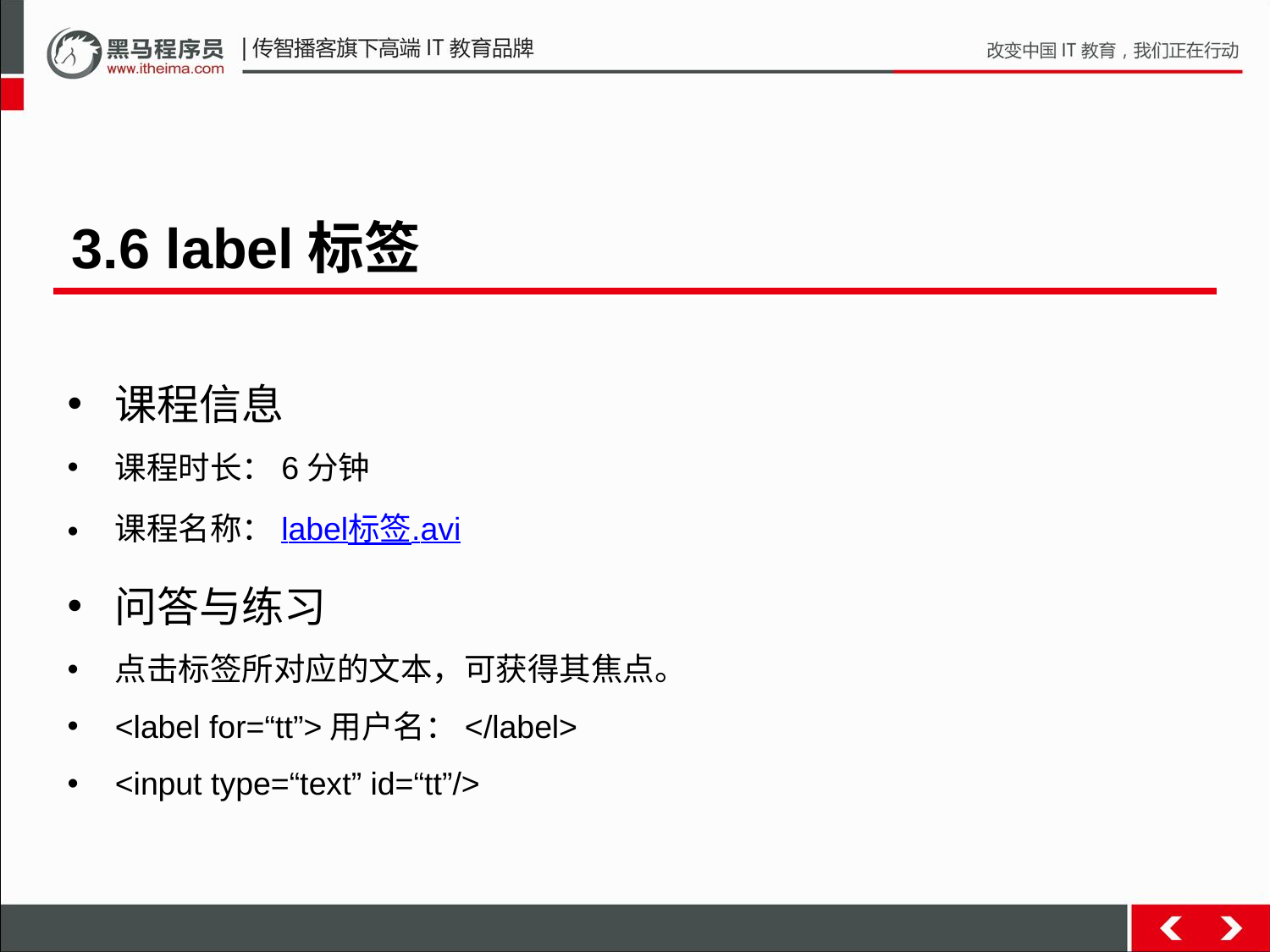

3.6 label标签
课程信息
课程时长：6分钟
课程名称：label标签.avi
问答与练习
点击标签所对应的文本，可获得其焦点。
<label for=“tt”>用户名：</label>
<input type=“text” id=“tt”/>